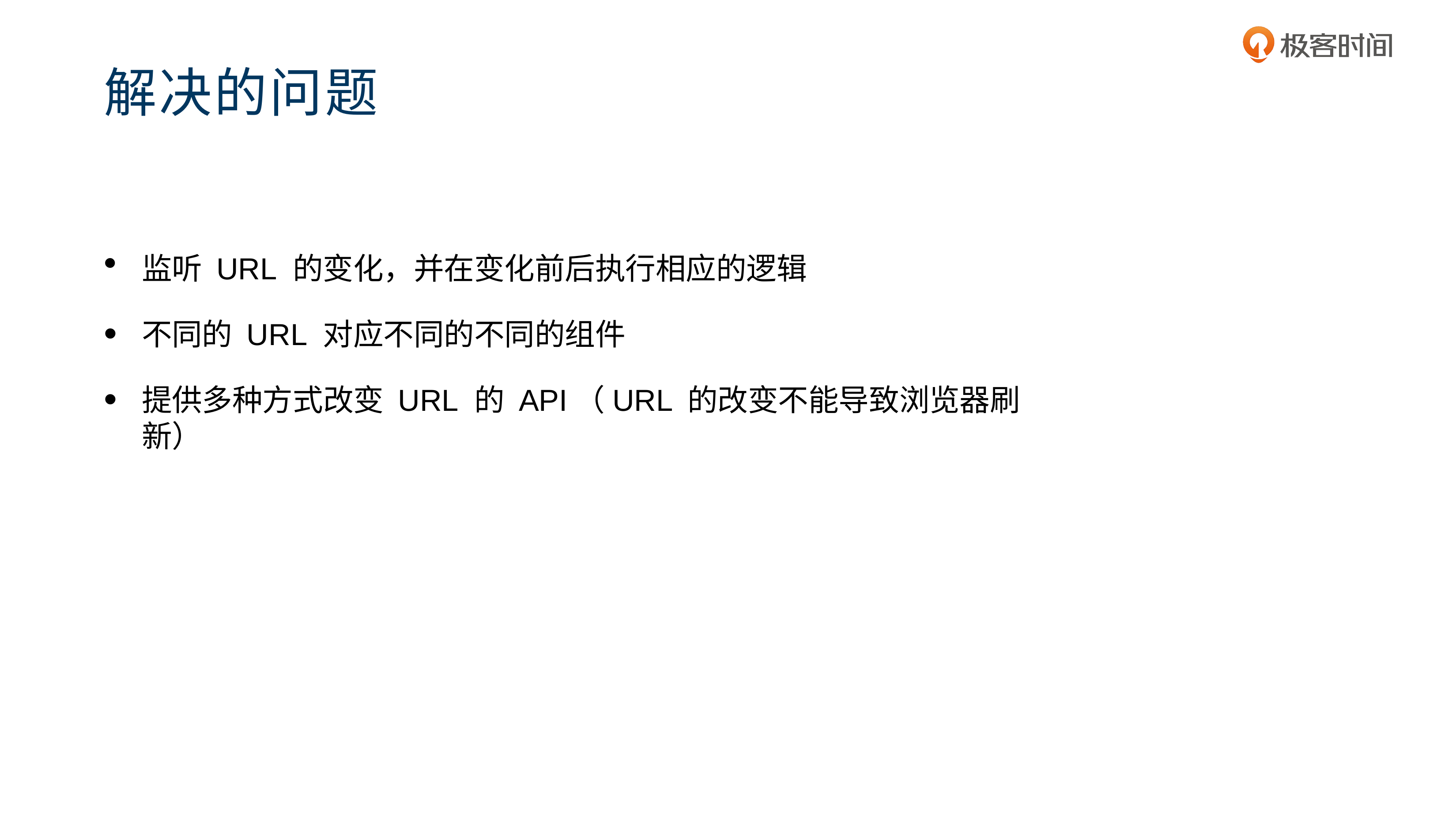

# 解决的问题
监听 URL 的变化，并在变化前后执行相应的逻辑

不同的 URL 对应不同的不同的组件

提供多种方式改变 URL 的 API（URL 的改变不能导致浏览器刷新）